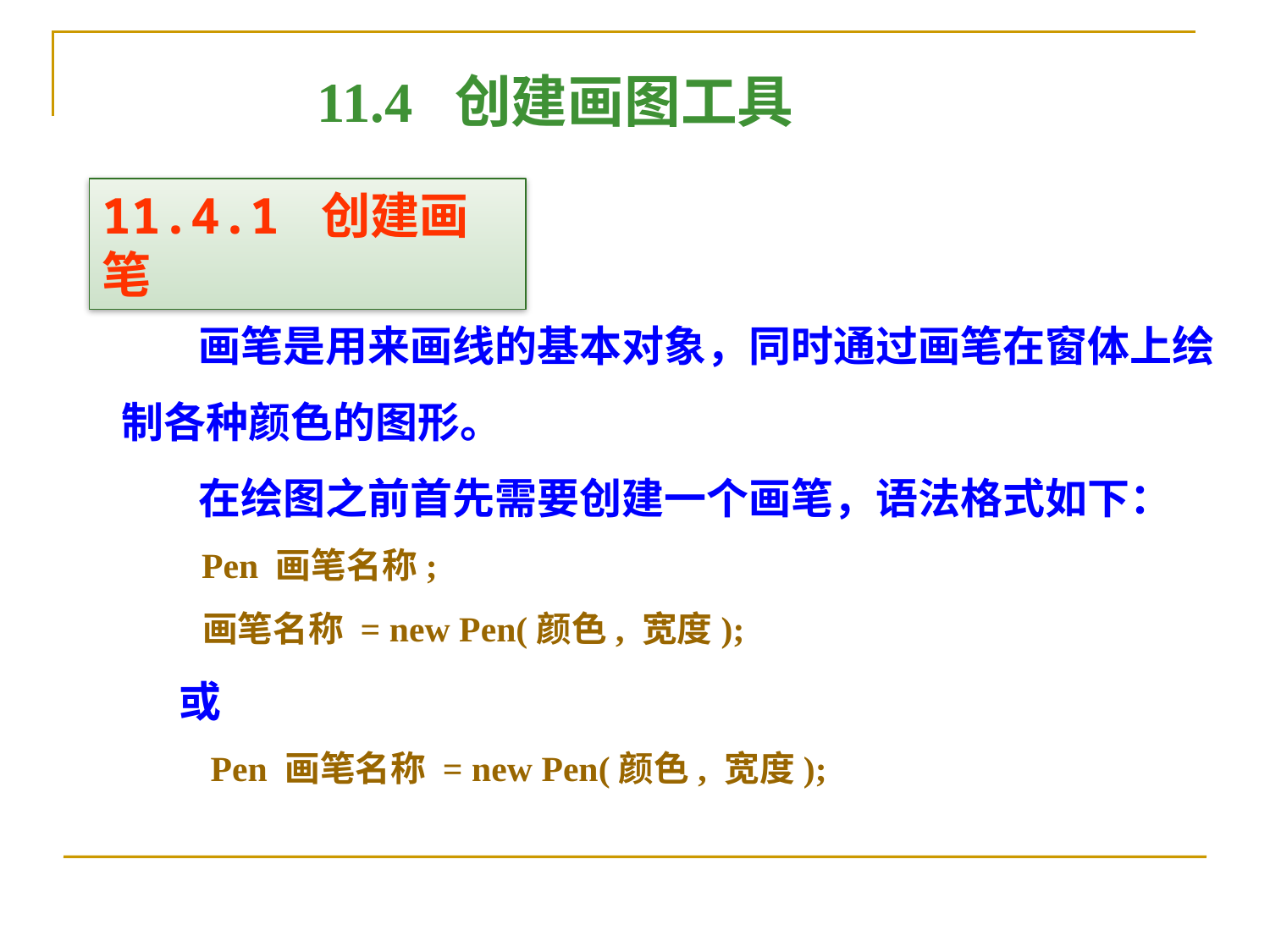

11.4  创建画图工具
11.4.1 创建画笔
       画笔是用来画线的基本对象，同时通过画笔在窗体上绘制各种颜色的图形。
       在绘图之前首先需要创建一个画笔，语法格式如下：
         Pen 画笔名称;
         画笔名称 = new Pen(颜色, 宽度);
     或
          Pen 画笔名称 = new Pen(颜色, 宽度);